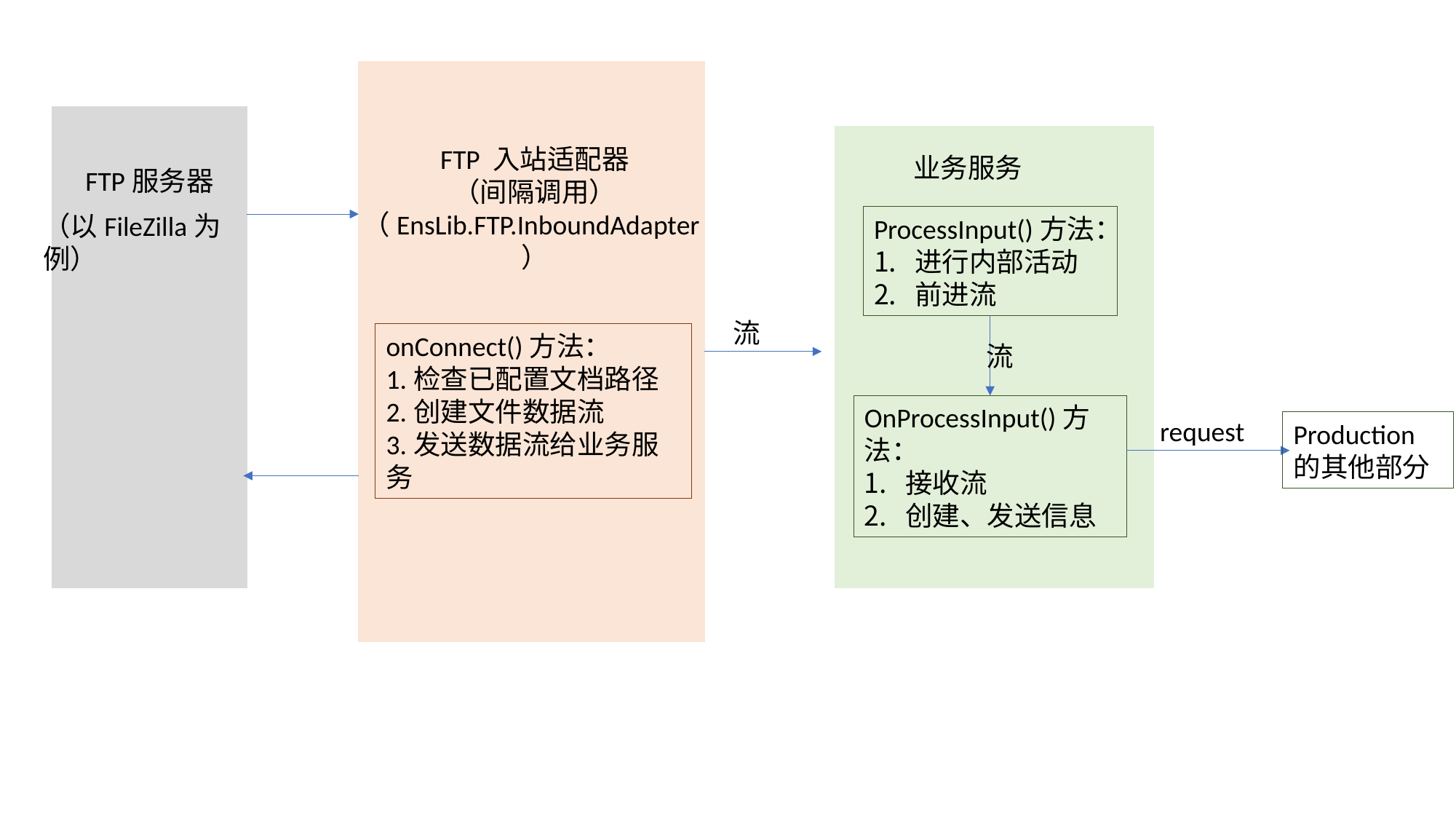

FTP 入站适配器
（间隔调用）
（EnsLib.FTP.InboundAdapter）
业务服务
FTP服务器
（以FileZilla为例）
ProcessInput()方法：
进行内部活动
前进流
流
onConnect()方法：
1.检查已配置文档路径
2.创建文件数据流
3.发送数据流给业务服务
流
OnProcessInput()方法：
接收流
创建、发送信息
request
Production的其他部分